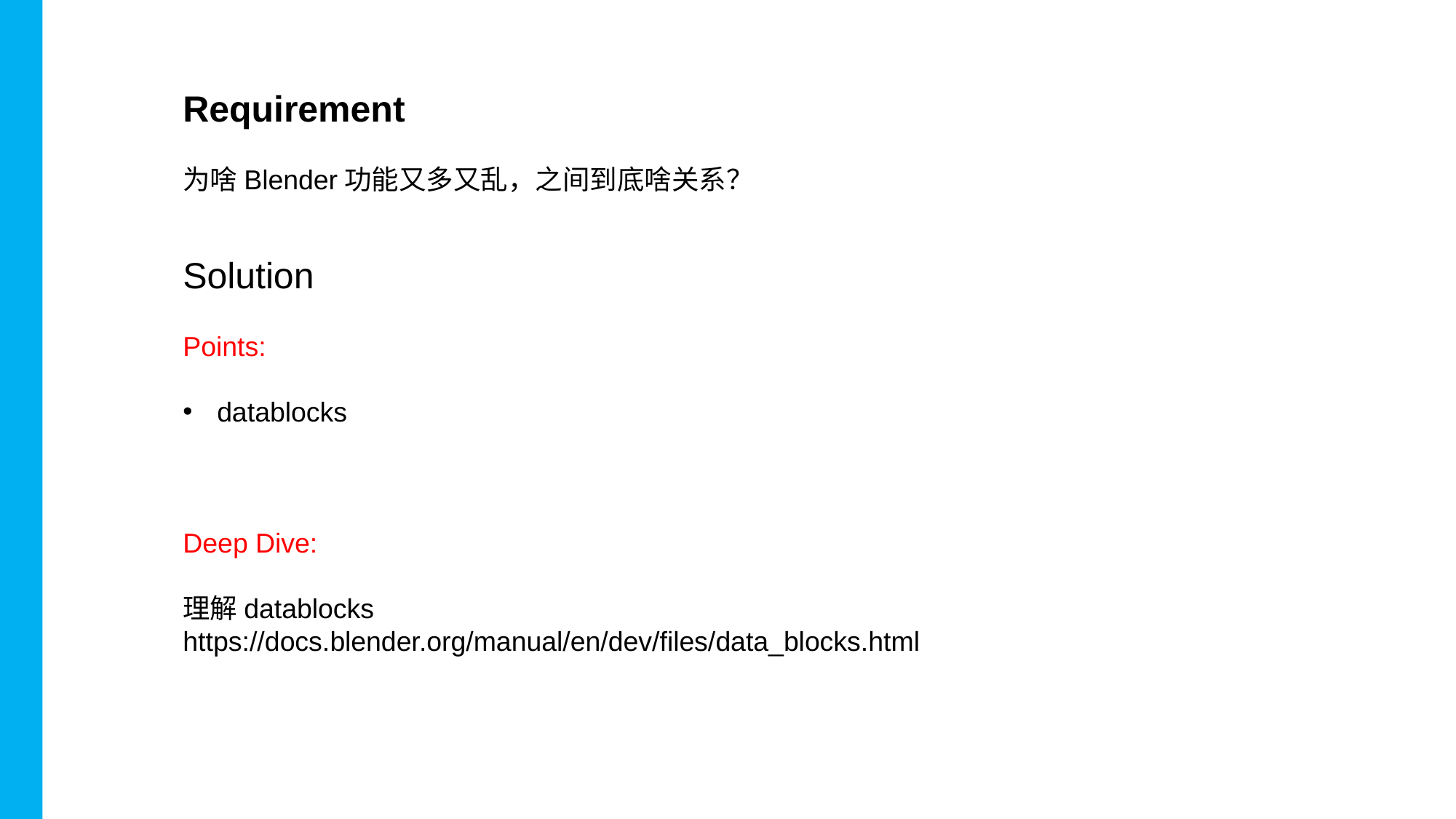

Requirement

为啥Blender功能又多又乱，之间到底啥关系？
Solution

Points:

datablocks

Deep Dive:

理解datablocks
https://docs.blender.org/manual/en/dev/files/data_blocks.html